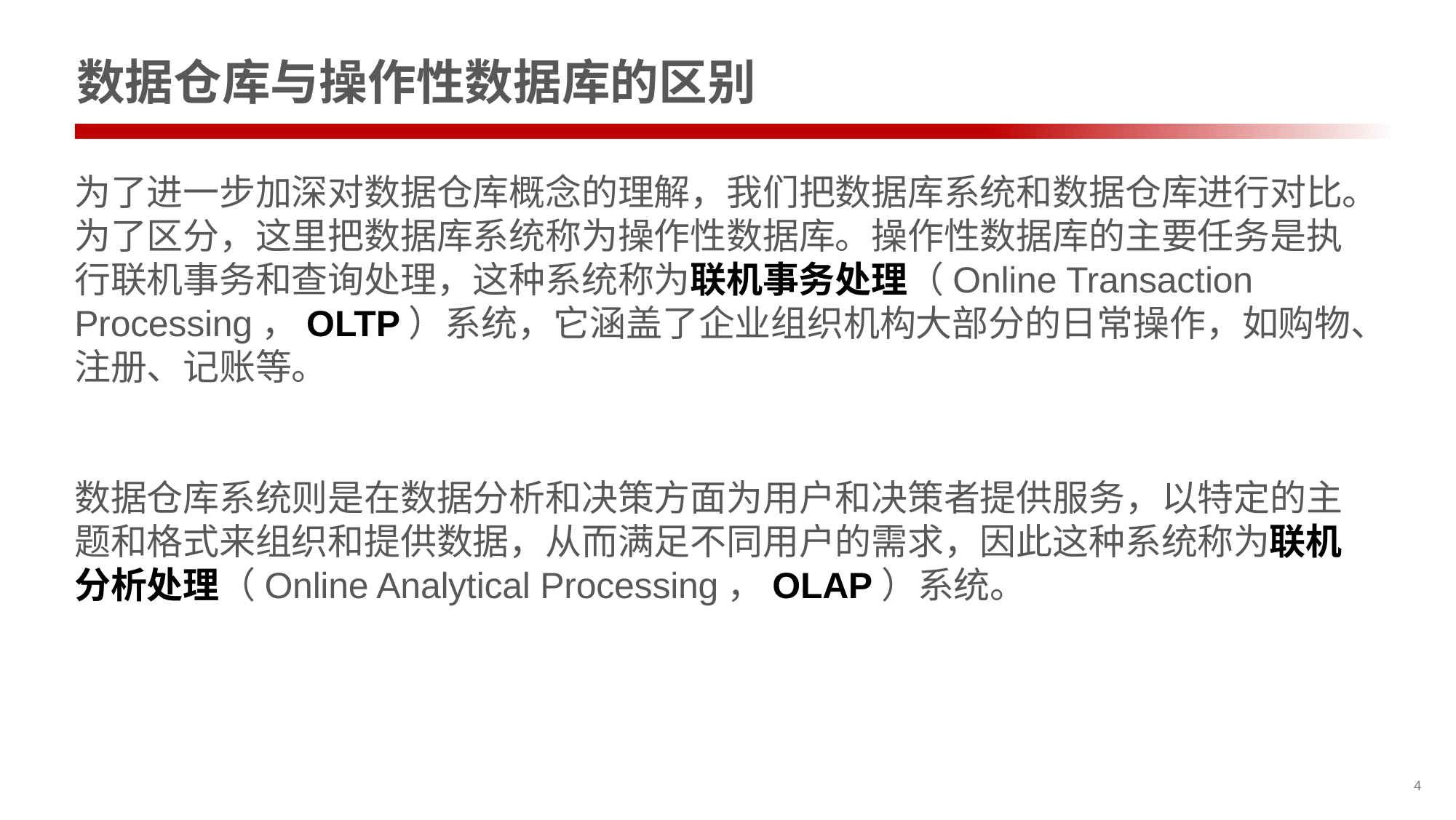

# 数据仓库与操作性数据库的区别

为了进一步加深对数据仓库概念的理解，我们把数据库系统和数据仓库进行对比。为了区分，这里把数据库系统称为操作性数据库。操作性数据库的主要任务是执行联机事务和查询处理，这种系统称为联机事务处理（Online Transaction Processing，OLTP）系统，它涵盖了企业组织机构大部分的日常操作，如购物、注册、记账等。

数据仓库系统则是在数据分析和决策方面为用户和决策者提供服务，以特定的主题和格式来组织和提供数据，从而满足不同用户的需求，因此这种系统称为联机分析处理（Online Analytical Processing，OLAP）系统。
4